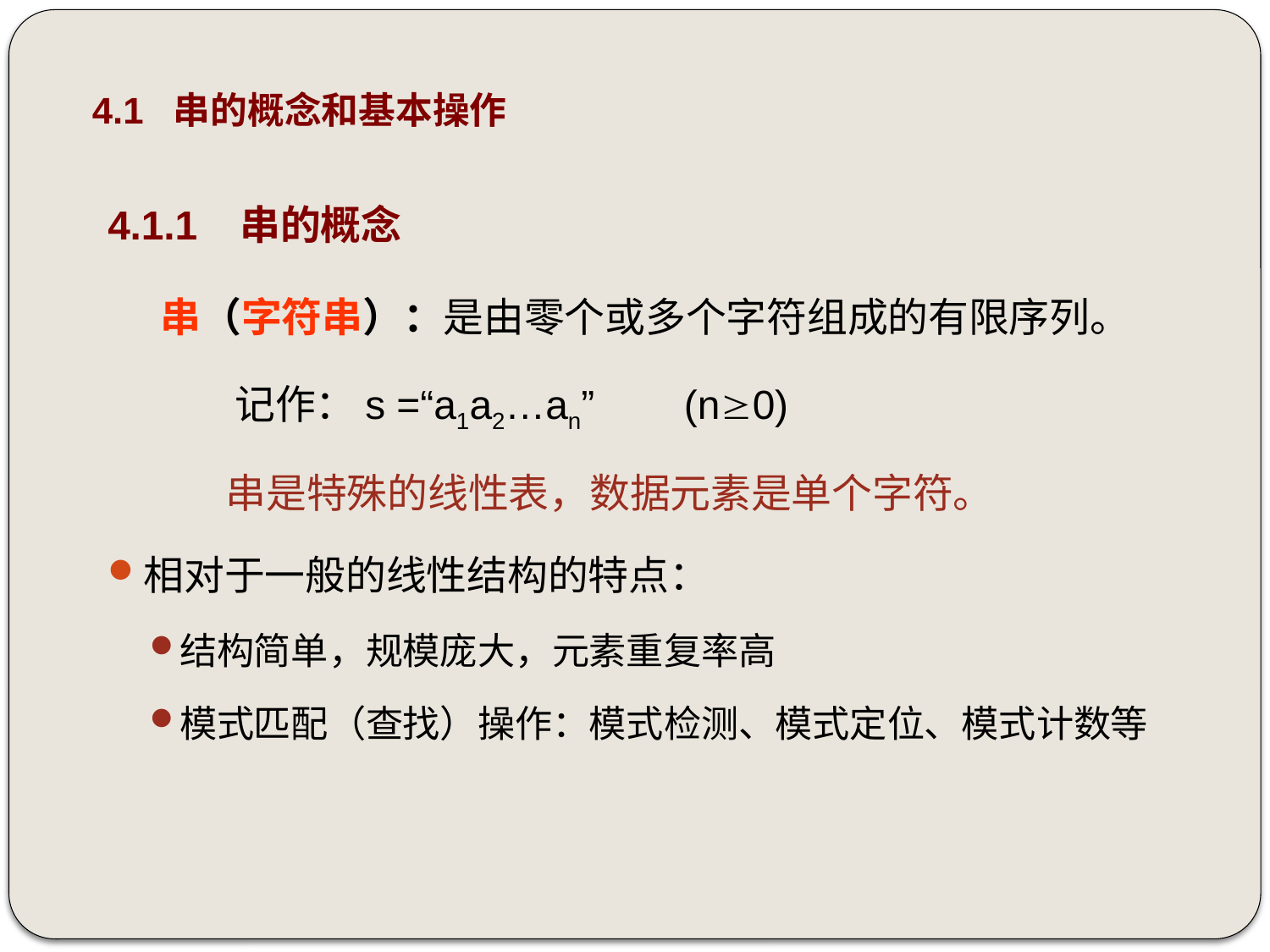

# 4.1  串的概念和基本操作
4.1.1   串的概念
    串（字符串）：是由零个或多个字符组成的有限序列。
             记作：s =“a1a2…an”        (n≥0)
            串是特殊的线性表，数据元素是单个字符。
相对于一般的线性结构的特点：
结构简单，规模庞大，元素重复率高
模式匹配（查找）操作：模式检测、模式定位、模式计数等